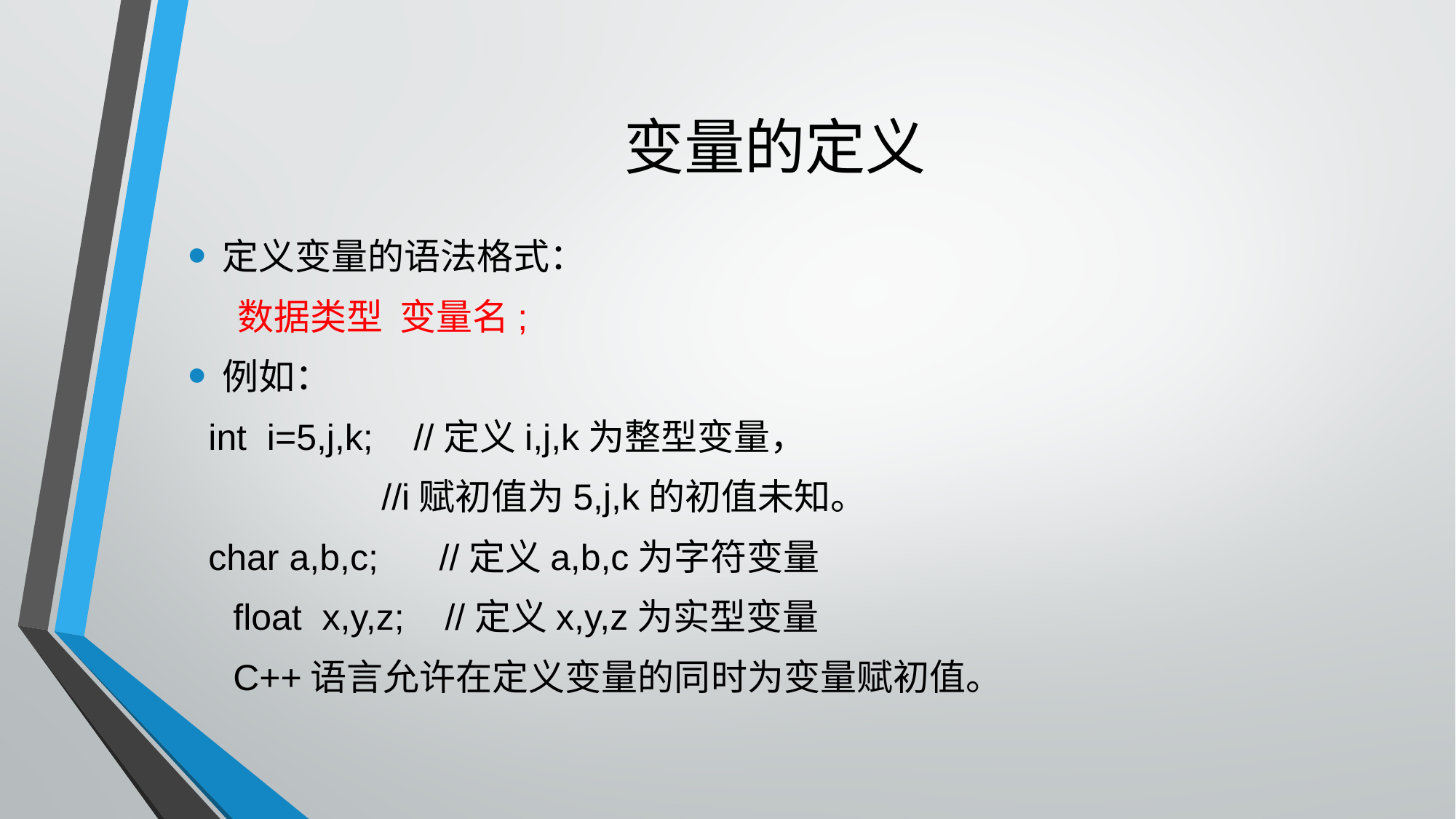

# 变量的定义
定义变量的语法格式：
     数据类型  变量名;
例如：
  int  i=5,j,k;    //定义i,j,k为整型变量，
                   //i赋初值为5,j,k的初值未知。
  char a,b,c;      //定义a,b,c为字符变量
　float  x,y,z;    //定义x,y,z为实型变量
　C++语言允许在定义变量的同时为变量赋初值。